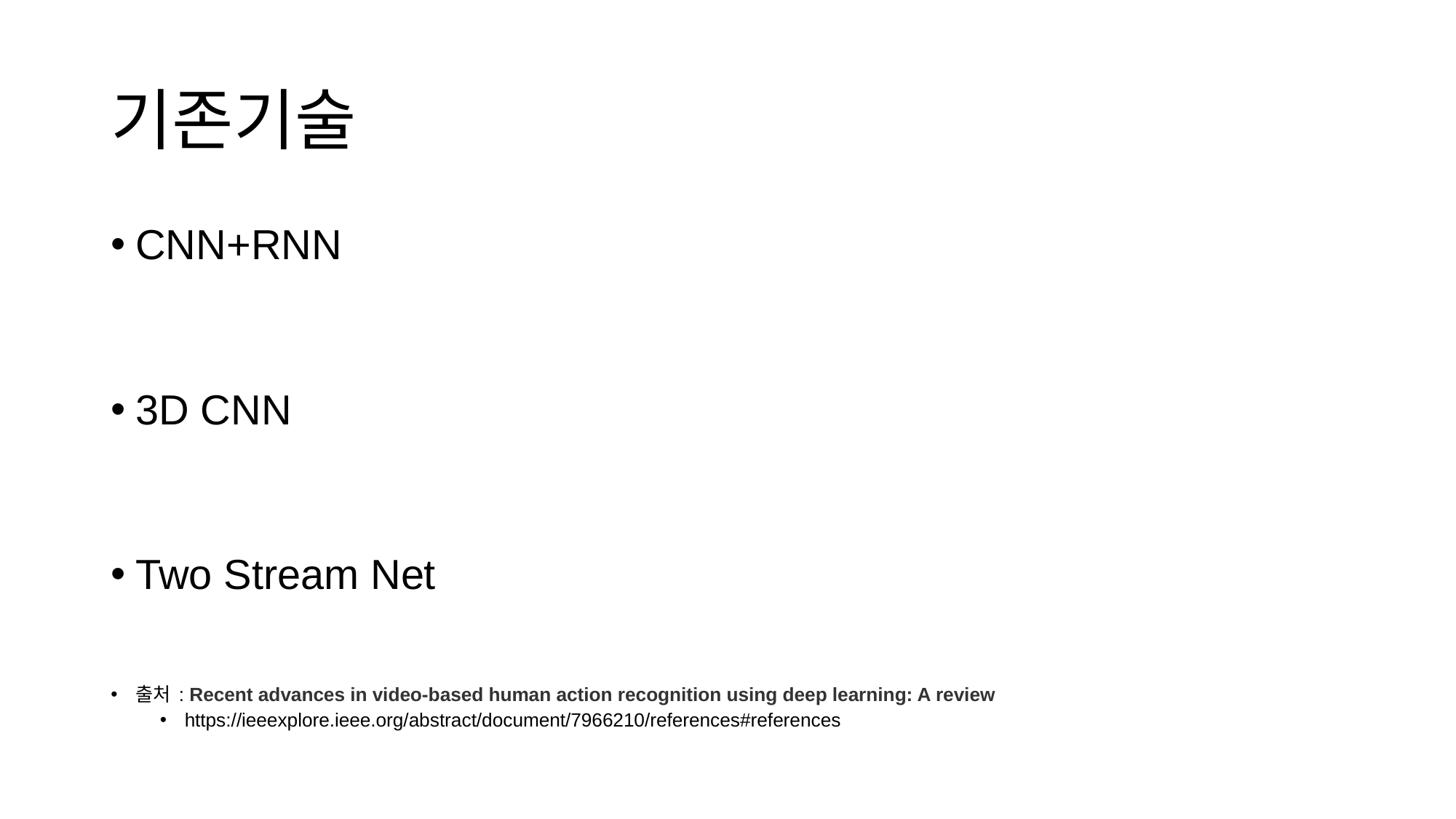

# 기존기술
CNN+RNN

3D CNN

Two Stream Net

출처 : Recent advances in video-based human action recognition using deep learning: A review
https://ieeexplore.ieee.org/abstract/document/7966210/references#references